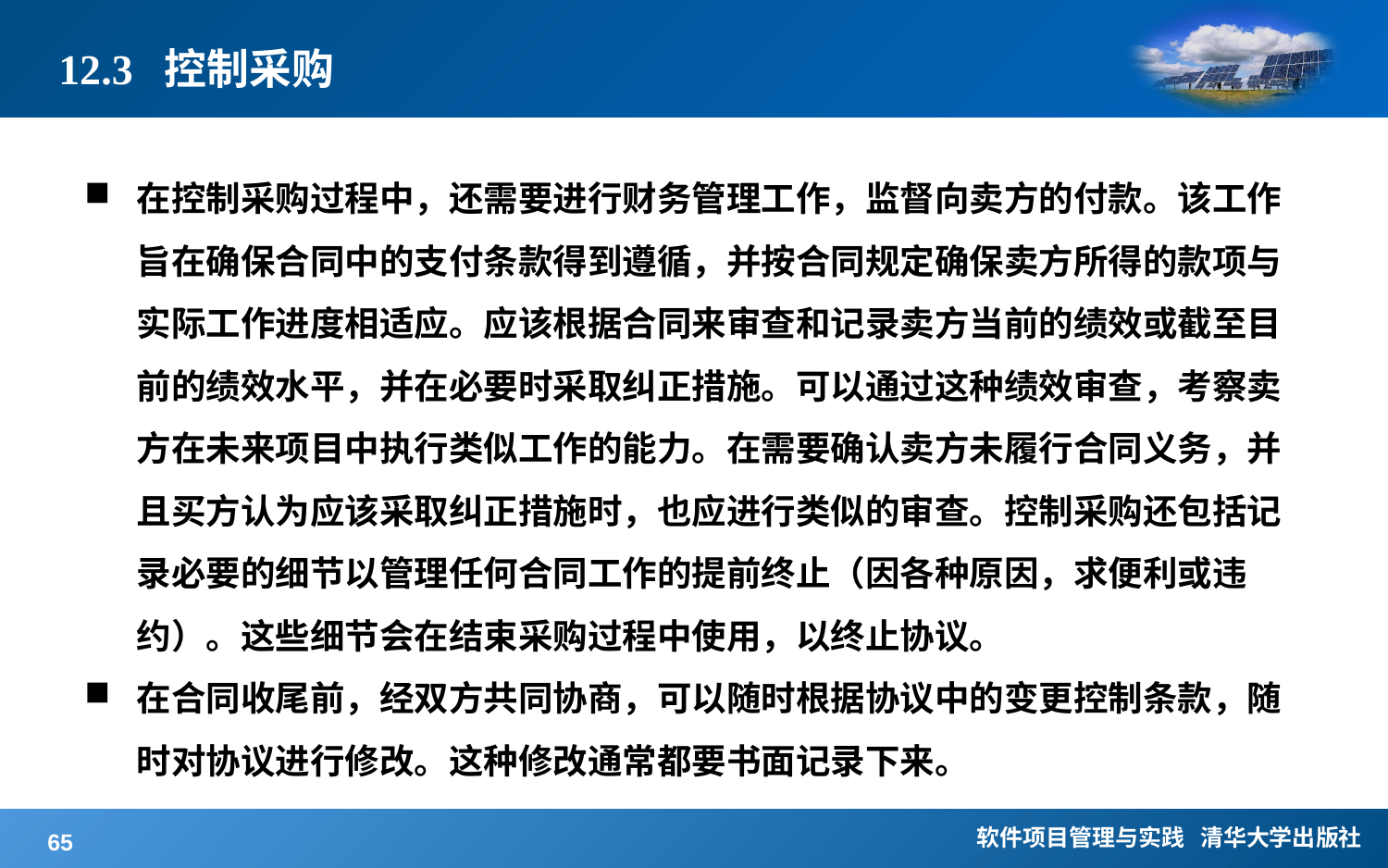

# 12.3  控制采购
在控制采购过程中，还需要进行财务管理工作，监督向卖方的付款。该工作旨在确保合同中的支付条款得到遵循，并按合同规定确保卖方所得的款项与实际工作进度相适应。应该根据合同来审查和记录卖方当前的绩效或截至目前的绩效水平，并在必要时采取纠正措施。可以通过这种绩效审查，考察卖方在未来项目中执行类似工作的能力。在需要确认卖方未履行合同义务，并且买方认为应该采取纠正措施时，也应进行类似的审查。控制采购还包括记录必要的细节以管理任何合同工作的提前终止（因各种原因，求便利或违约）。这些细节会在结束采购过程中使用，以终止协议。
在合同收尾前，经双方共同协商，可以随时根据协议中的变更控制条款，随时对协议进行修改。这种修改通常都要书面记录下来。